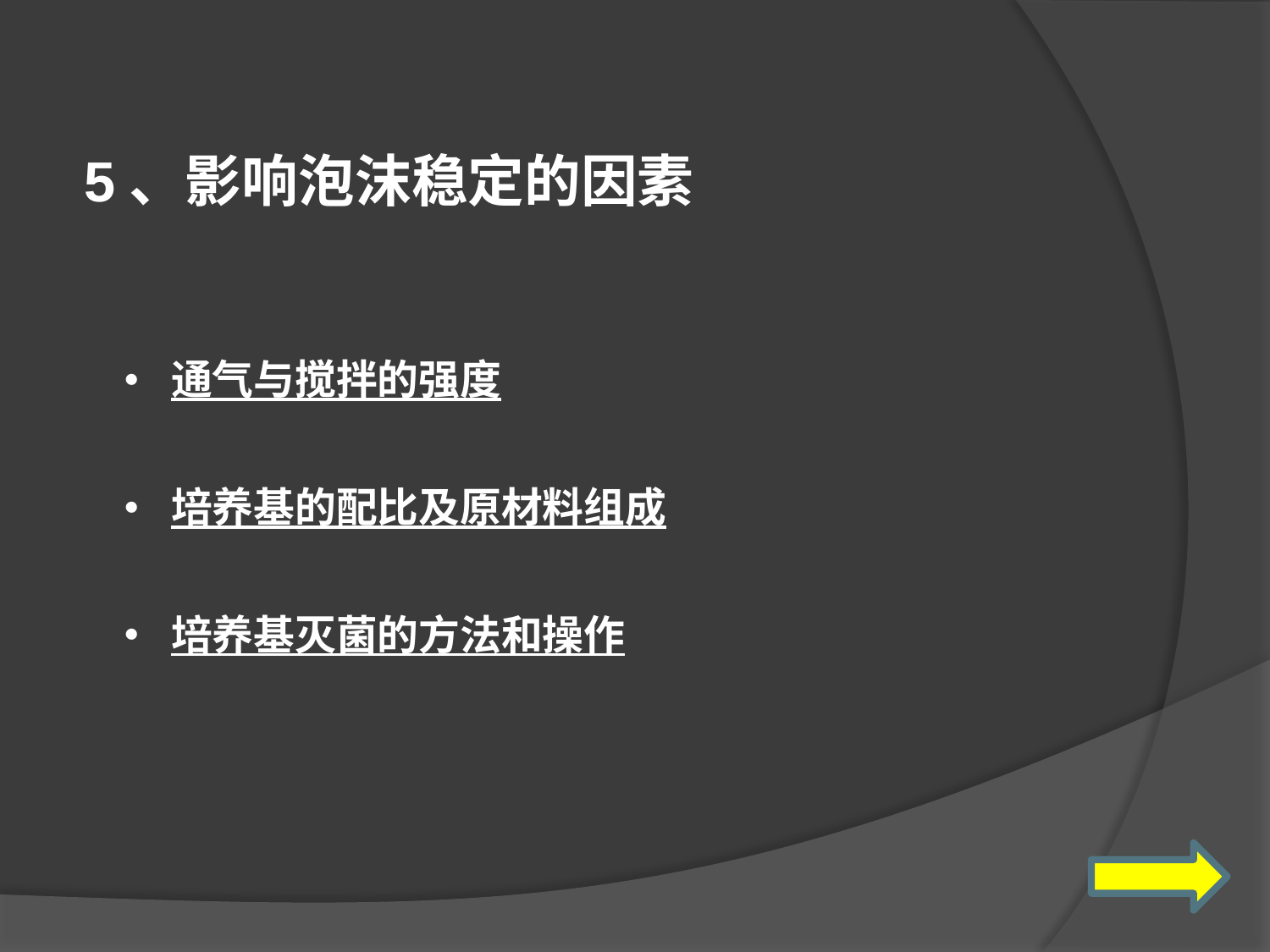

5、影响泡沫稳定的因素
通气与搅拌的强度
培养基的配比及原材料组成
培养基灭菌的方法和操作